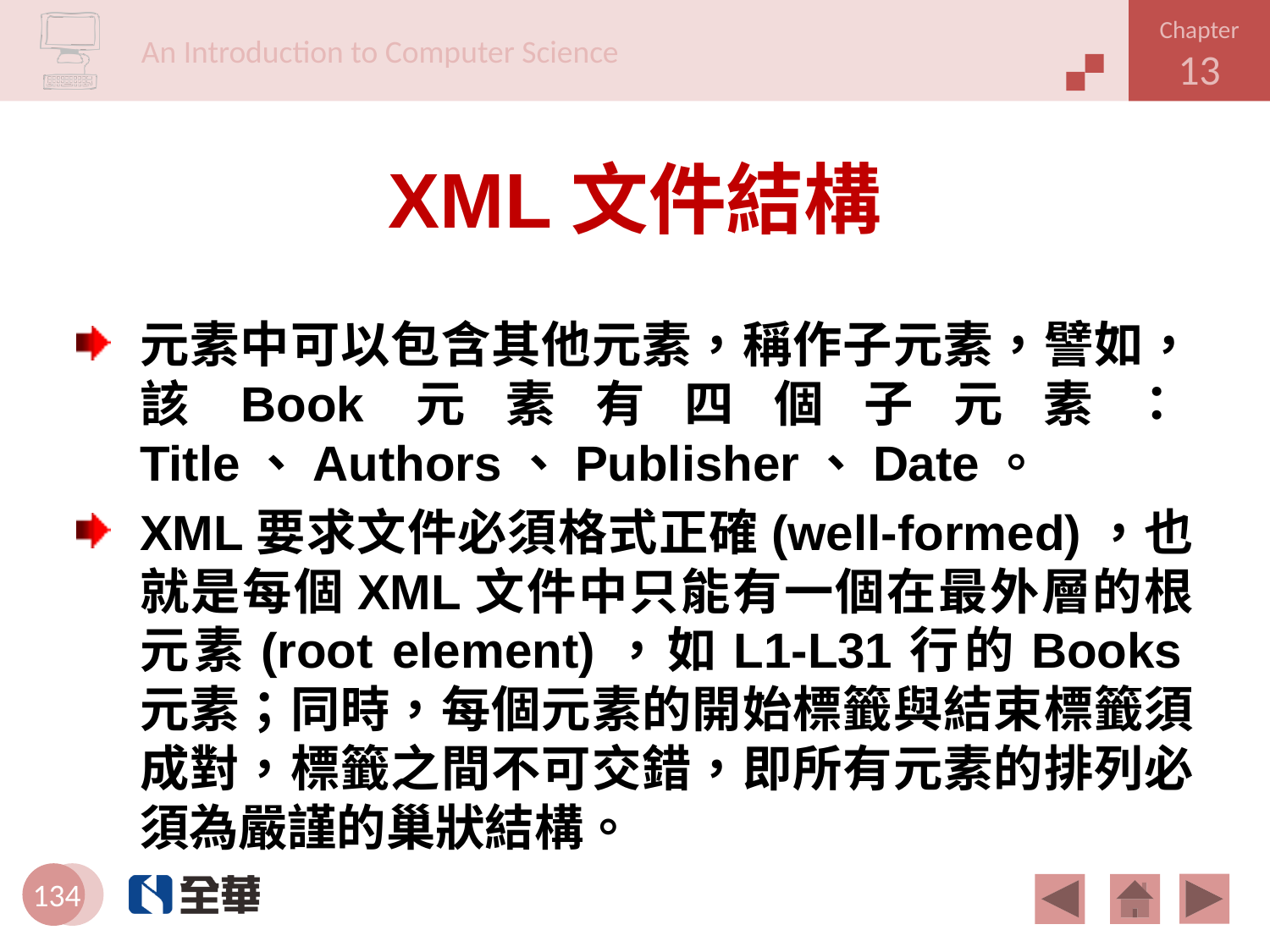

# XML文件結構
元素中可以包含其他元素，稱作子元素，譬如，該Book元素有四個子元素：Title、Authors、Publisher、Date。
XML要求文件必須格式正確(well-formed)，也就是每個XML文件中只能有一個在最外層的根元素(root element)，如L1-L31行的Books元素；同時，每個元素的開始標籤與結束標籤須成對，標籤之間不可交錯，即所有元素的排列必須為嚴謹的巢狀結構。